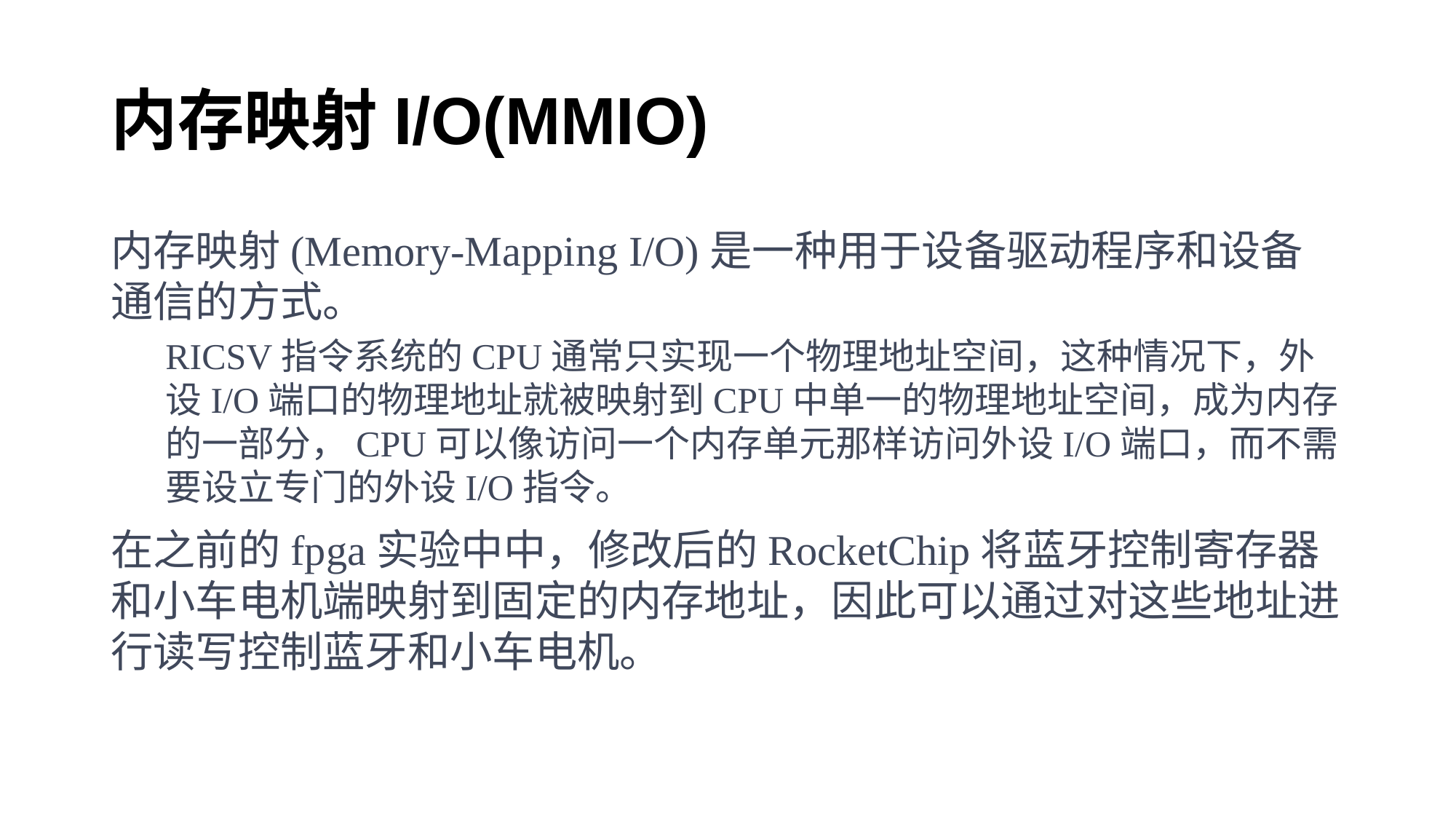

# 内存映射I/O(MMIO)
内存映射(Memory-Mapping I/O)是一种用于设备驱动程序和设备通信的方式。
RICSV指令系统的CPU通常只实现一个物理地址空间，这种情况下，外设I/O端口的物理地址就被映射到CPU中单一的物理地址空间，成为内存的一部分，CPU可以像访问一个内存单元那样访问外设I/O端口，而不需要设立专门的外设I/O指令。
在之前的fpga实验中中，修改后的RocketChip将蓝牙控制寄存器和小车电机端映射到固定的内存地址，因此可以通过对这些地址进行读写控制蓝牙和小车电机。